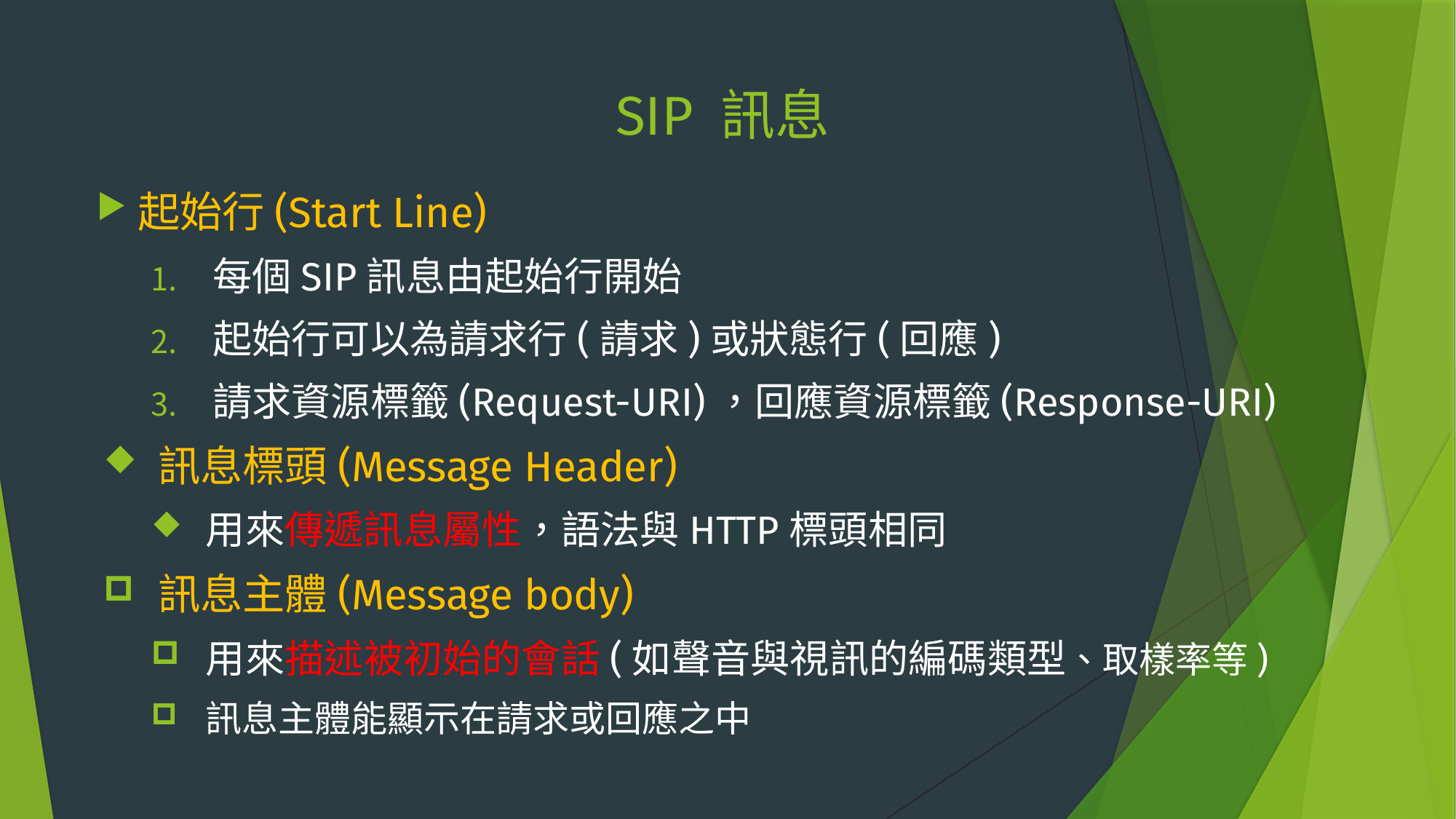

# SIP 訊息
起始行(Start Line)
每個SIP訊息由起始行開始
起始行可以為請求行(請求)或狀態行(回應)
請求資源標籤(Request-URI)，回應資源標籤(Response-URI)
訊息標頭(Message Header)
用來傳遞訊息屬性，語法與HTTP標頭相同
訊息主體(Message body)
用來描述被初始的會話(如聲音與視訊的編碼類型、取樣率等)
訊息主體能顯示在請求或回應之中